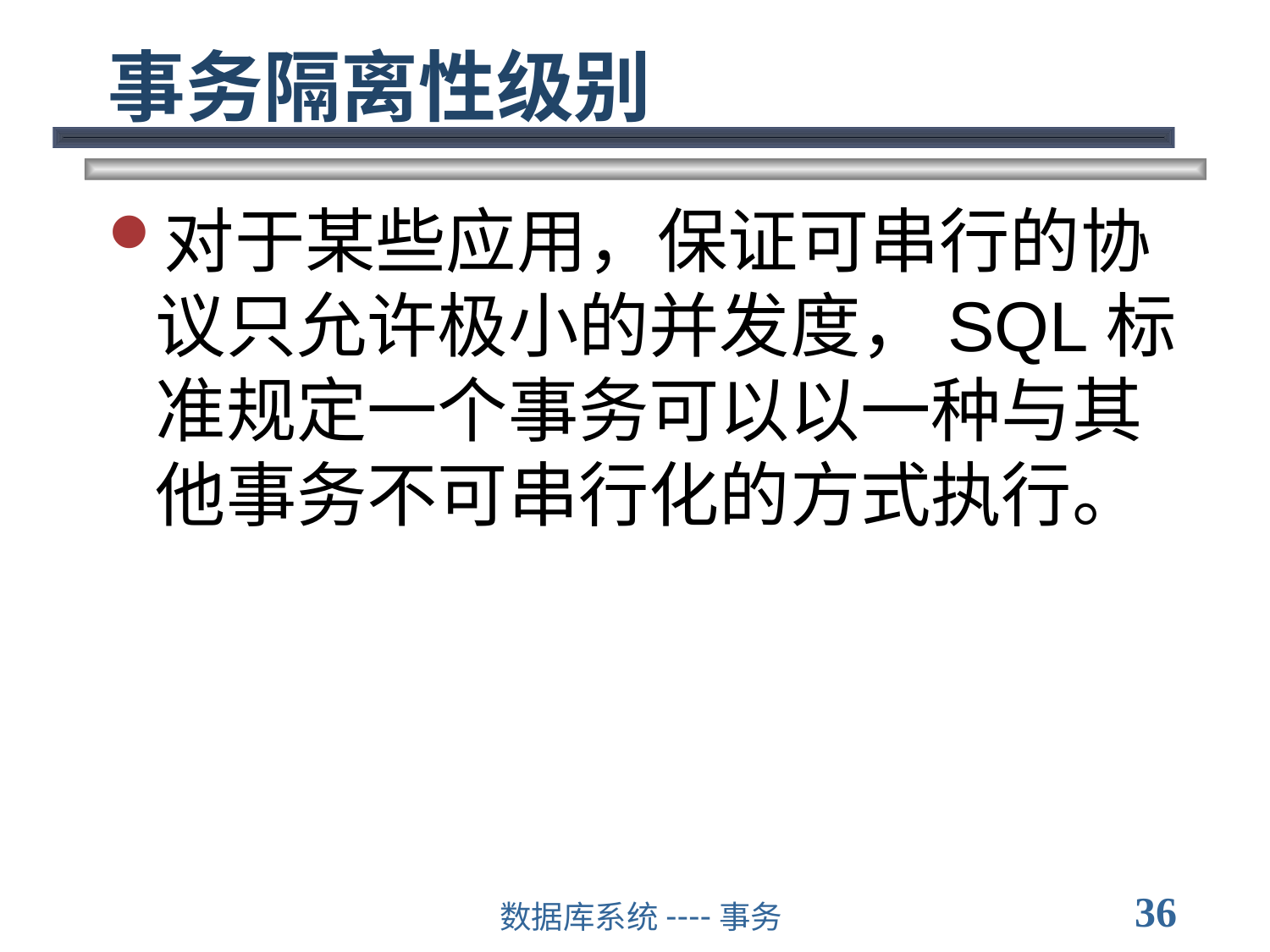

# 事务隔离性级别
对于某些应用，保证可串行的协议只允许极小的并发度，SQL标准规定一个事务可以以一种与其他事务不可串行化的方式执行。
36
数据库系统----事务